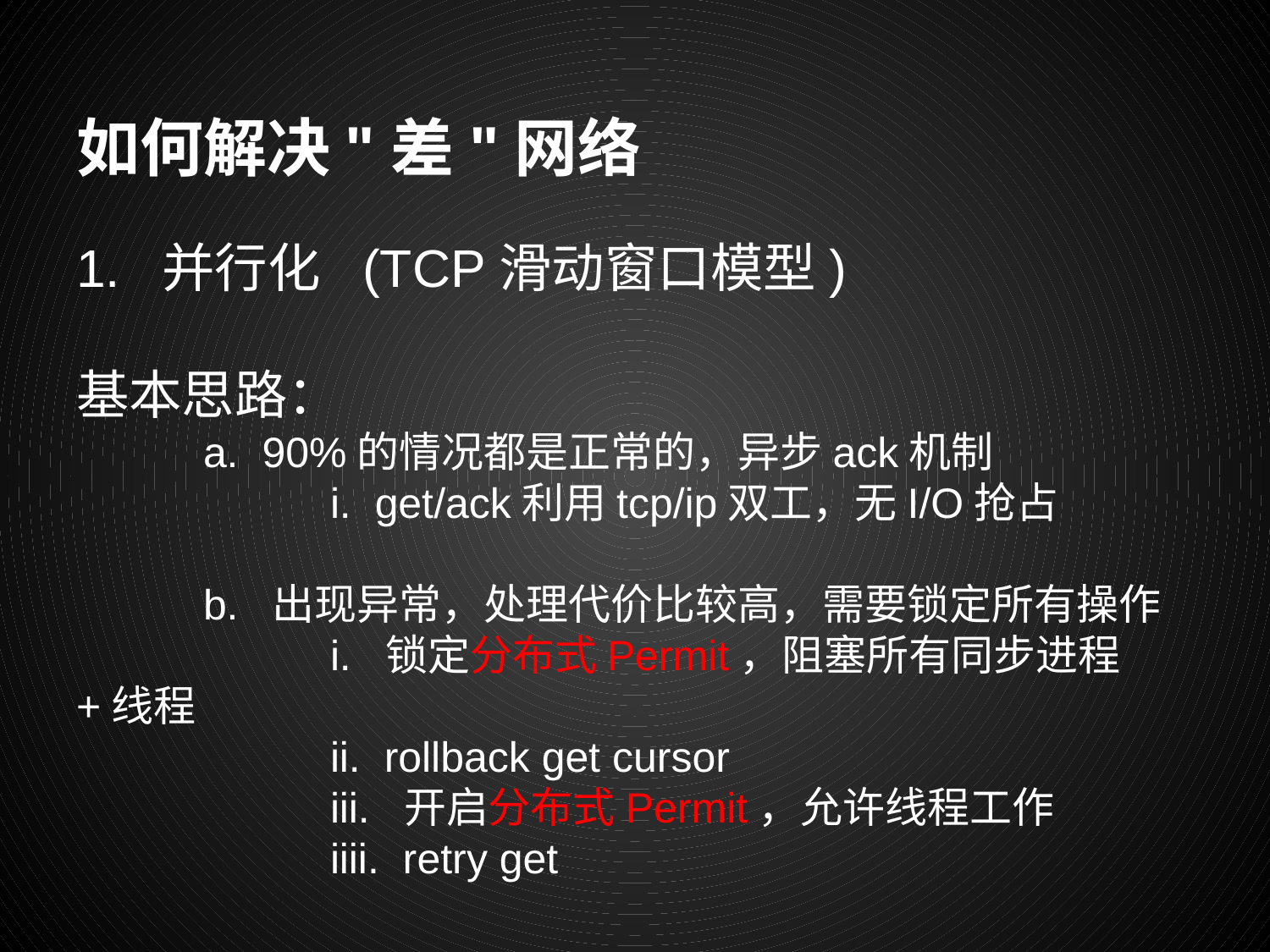

# 如何解决"差"网络
1.  并行化  (TCP滑动窗口模型)

基本思路：
	a.  90%的情况都是正常的，异步ack机制
		i.  get/ack利用tcp/ip双工，无I/O抢占

	b.  出现异常，处理代价比较高，需要锁定所有操作
		i.  锁定分布式Permit，阻塞所有同步进程+线程
		ii.  rollback get cursor
		iii.  开启分布式Permit，允许线程工作
		iiii.  retry get